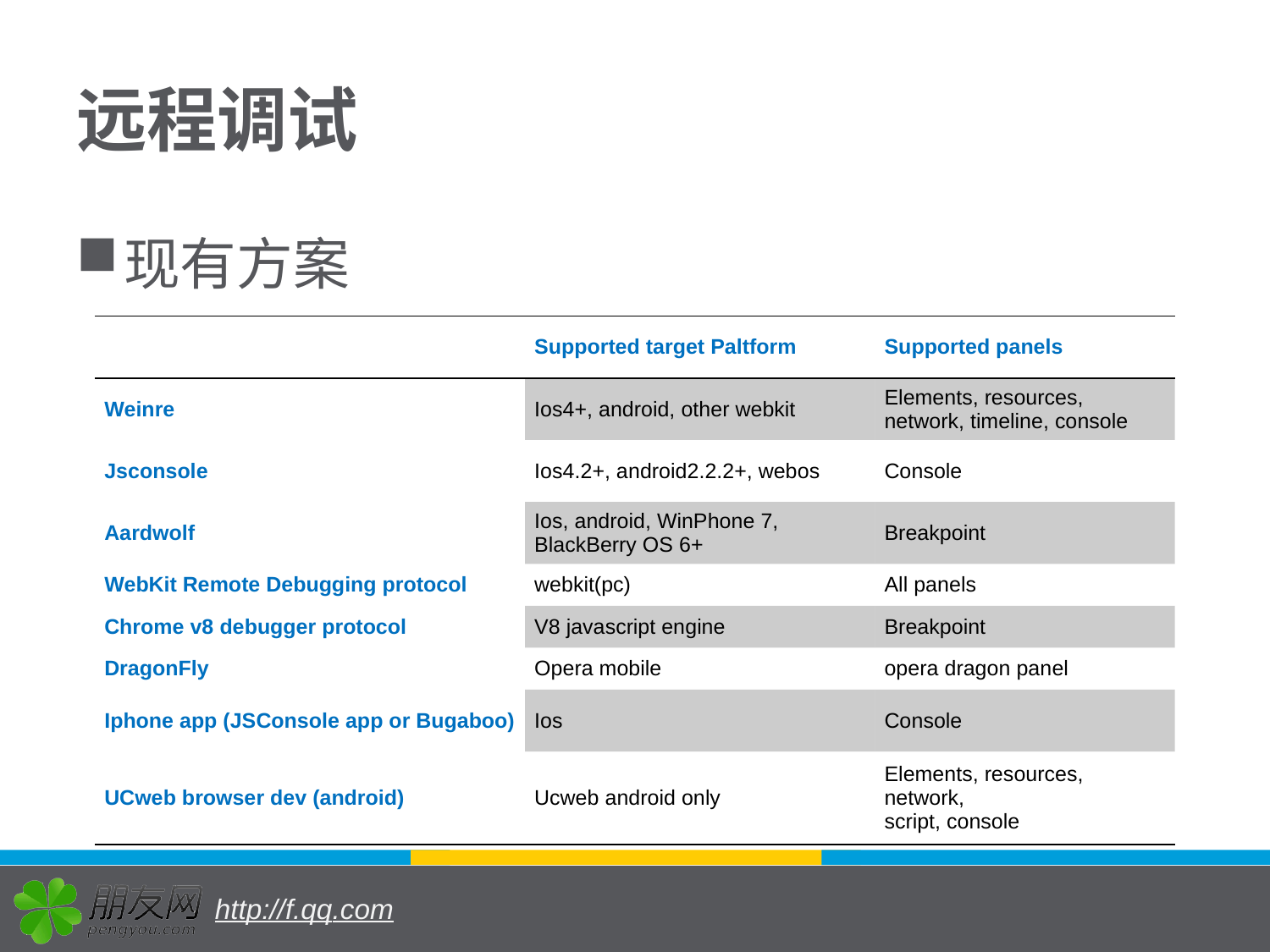

# 远程调试
现有方案
|  | Supported target Paltform | Supported panels |
| --- | --- | --- |
| Weinre | Ios4+, android, other webkit | Elements, resources, network, timeline, console |
| Jsconsole | Ios4.2+, android2.2.2+, webos | Console |
| Aardwolf | Ios, android, WinPhone 7, BlackBerry OS 6+ | Breakpoint |
| WebKit Remote Debugging protocol | webkit(pc) | All panels |
| Chrome v8 debugger protocol | V8 javascript engine | Breakpoint |
| DragonFly | Opera mobile | opera dragon panel |
| Iphone app (JSConsole app or Bugaboo) | Ios | Console |
| UCweb browser dev (android) | Ucweb android only | Elements, resources, network, script, console |